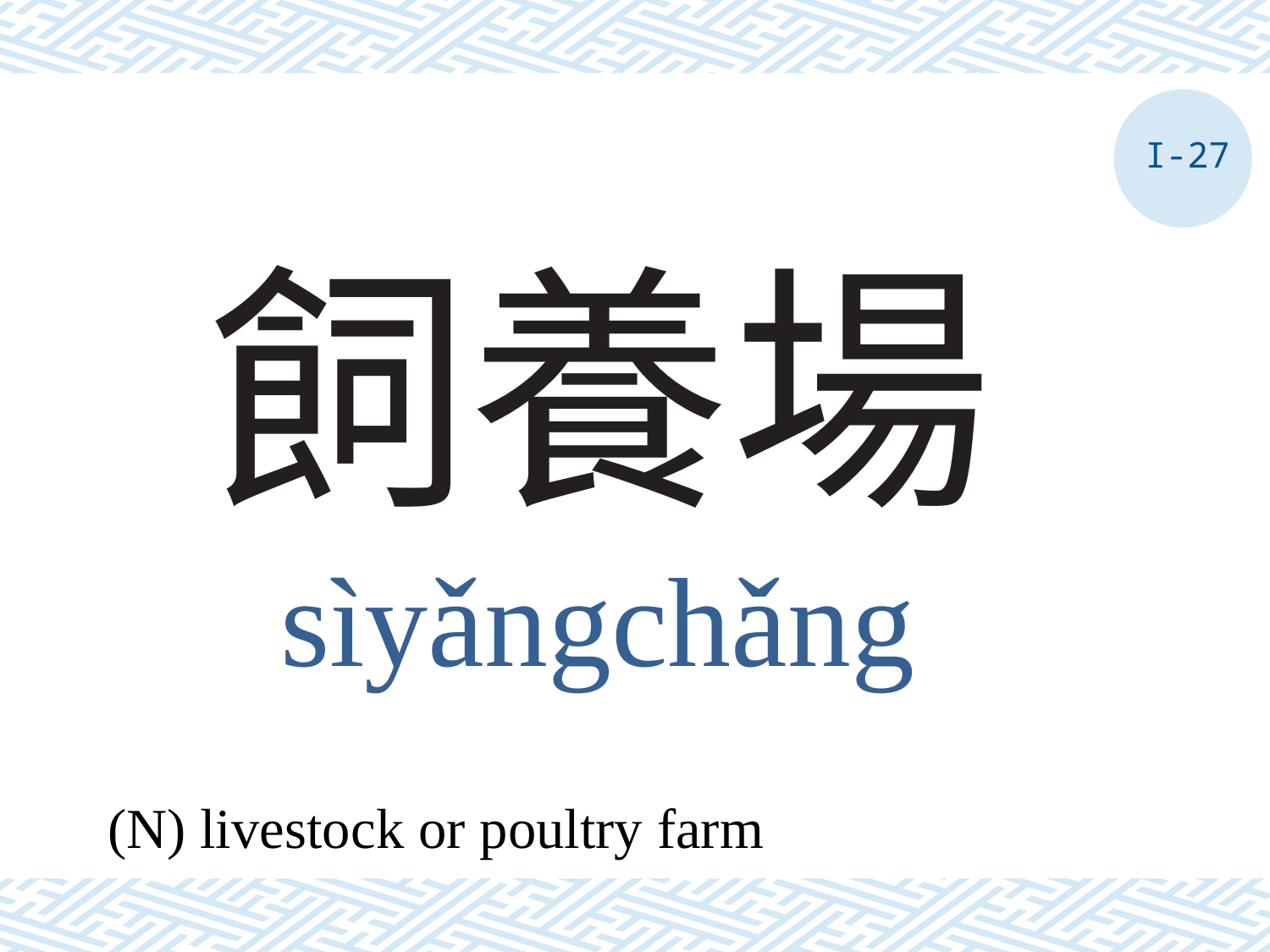

I-27

# 飼養場
sìyǎngchǎng
(N) livestock or poultry farm